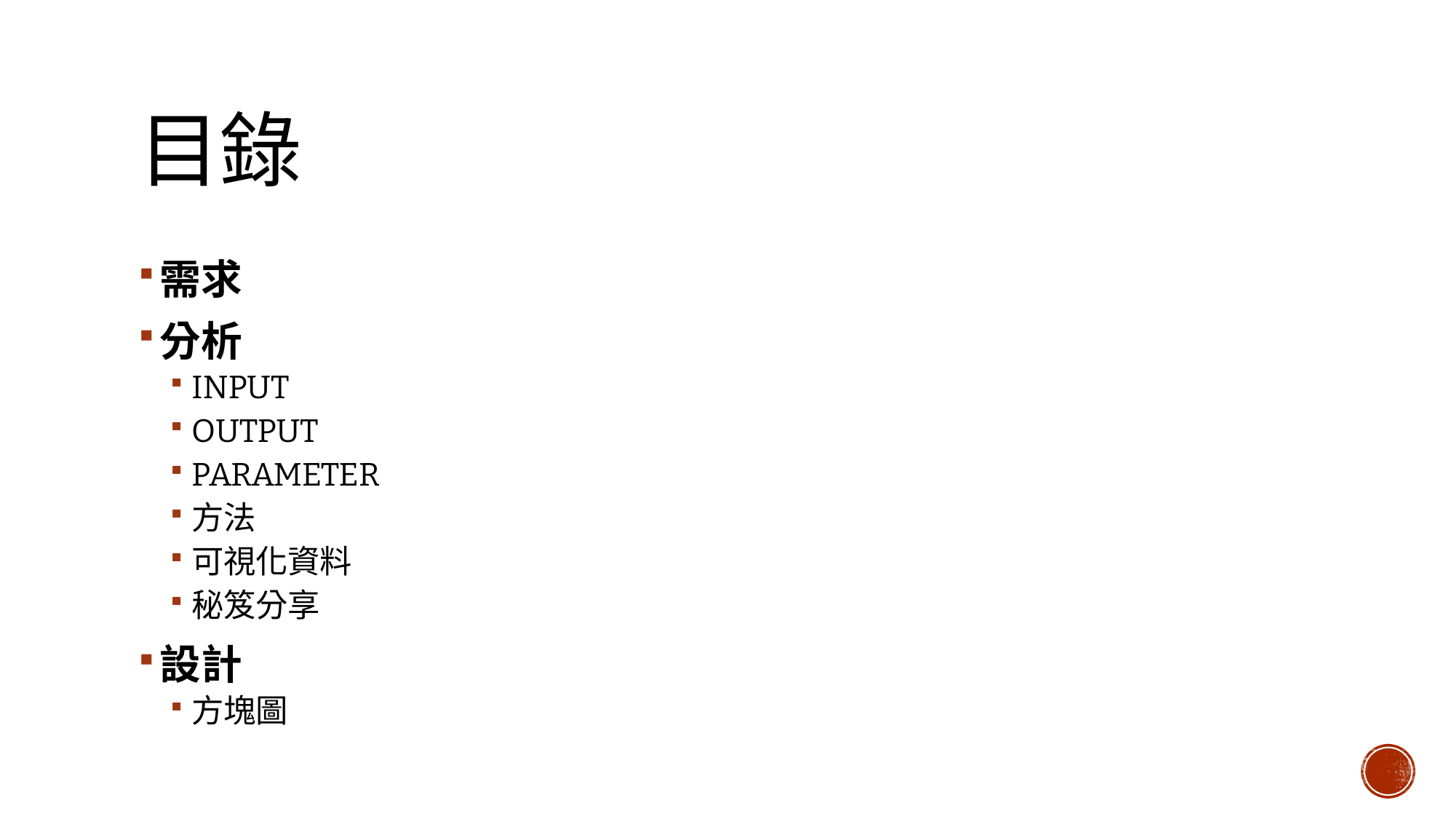

# 目錄
需求
分析
INPUT
OUTPUT
PARAMETER
方法
可視化資料
秘笈分享
設計
方塊圖